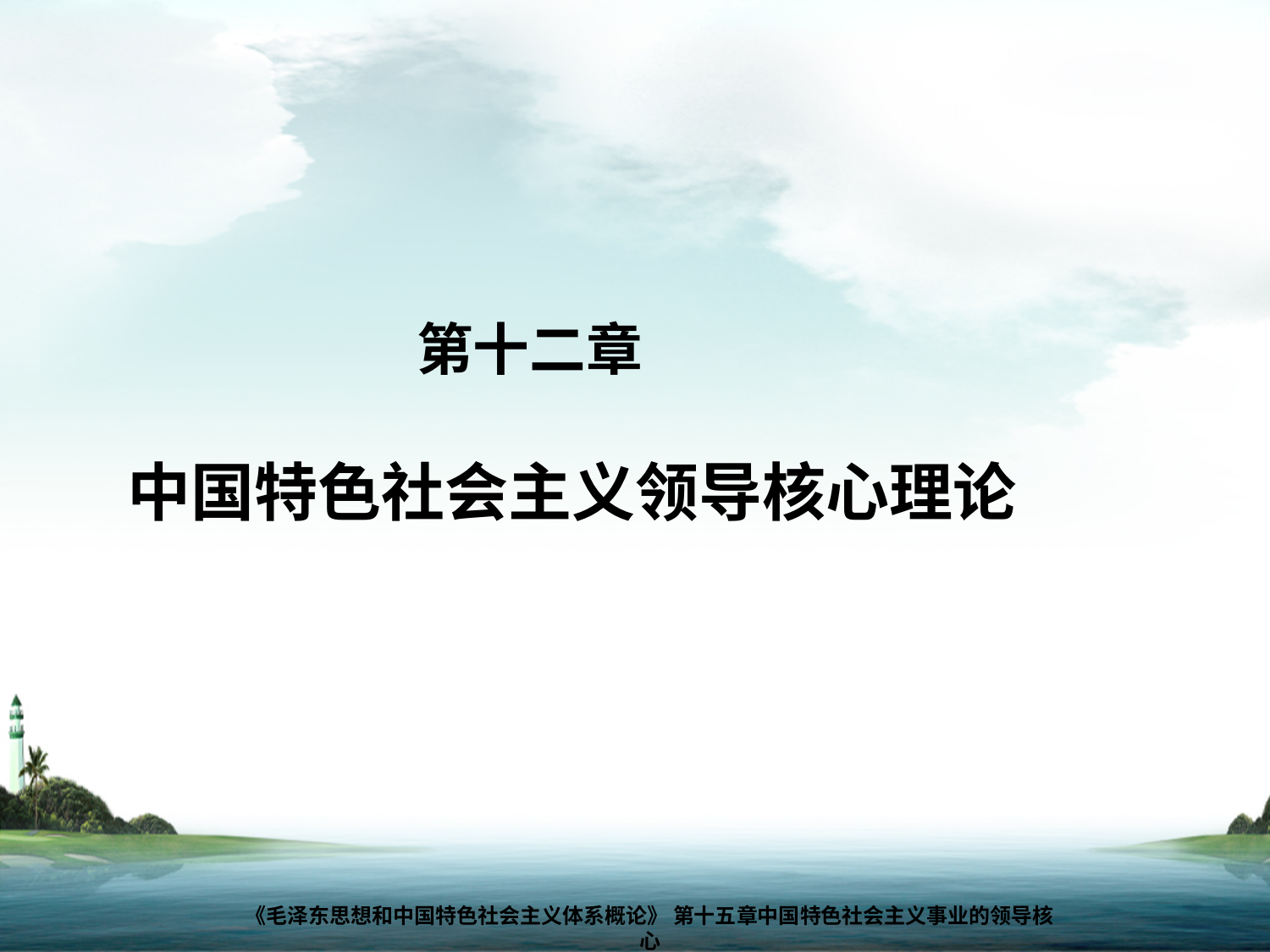

第十二章
中国特色社会主义领导核心理论
《毛泽东思想和中国特色社会主义体系概论》 第十五章中国特色社会主义事业的领导核心